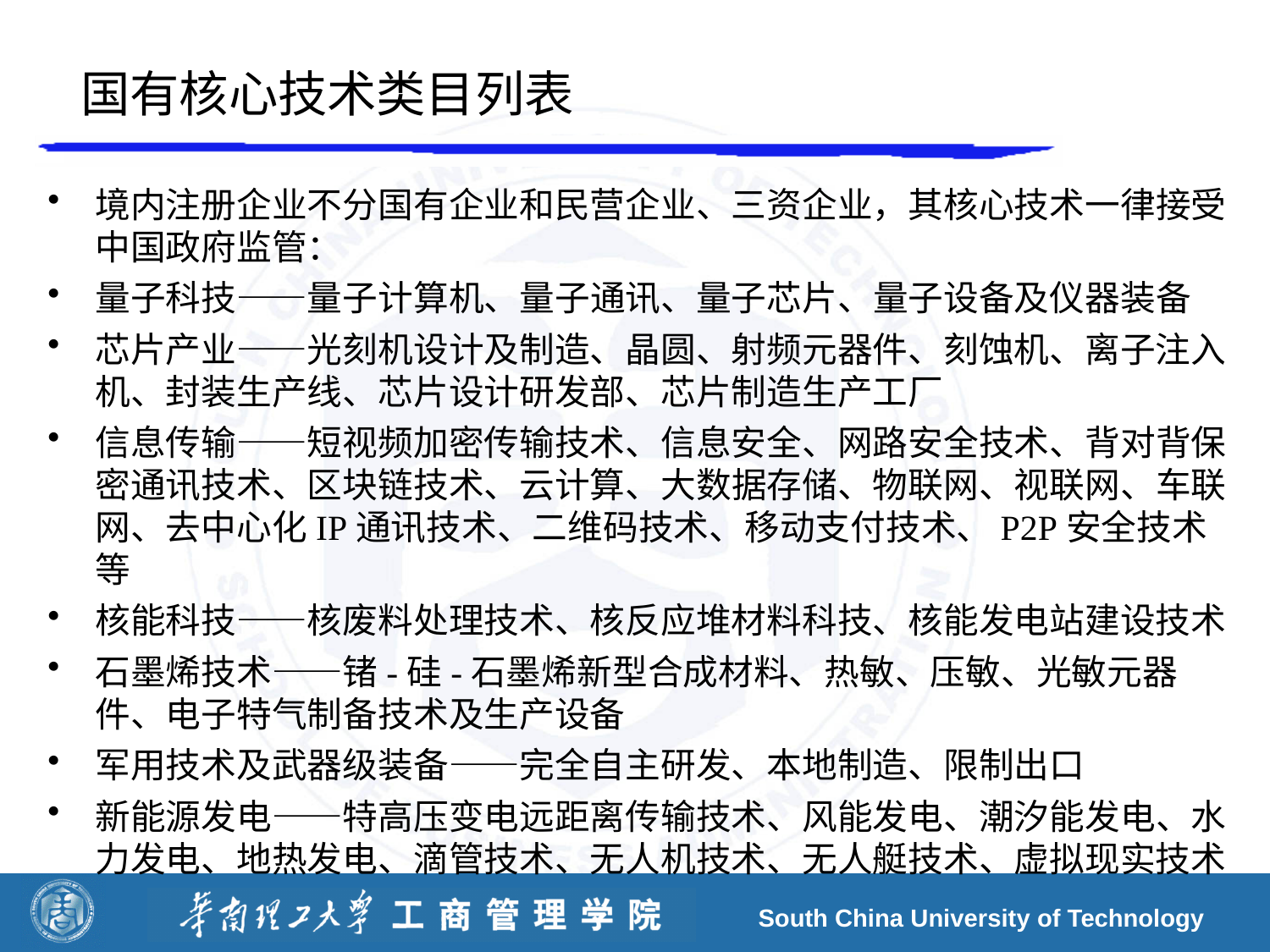

# 国有核心技术类目列表
境内注册企业不分国有企业和民营企业、三资企业，其核心技术一律接受中国政府监管：
量子科技——量子计算机、量子通讯、量子芯片、量子设备及仪器装备
芯片产业——光刻机设计及制造、晶圆、射频元器件、刻蚀机、离子注入机、封装生产线、芯片设计研发部、芯片制造生产工厂
信息传输——短视频加密传输技术、信息安全、网路安全技术、背对背保密通讯技术、区块链技术、云计算、大数据存储、物联网、视联网、车联网、去中心化IP通讯技术、二维码技术、移动支付技术、P2P安全技术等
核能科技——核废料处理技术、核反应堆材料科技、核能发电站建设技术
石墨烯技术——锗-硅-石墨烯新型合成材料、热敏、压敏、光敏元器件、电子特气制备技术及生产设备
军用技术及武器级装备——完全自主研发、本地制造、限制出口
新能源发电——特高压变电远距离传输技术、风能发电、潮汐能发电、水力发电、地热发电、滴管技术、无人机技术、无人艇技术、虚拟现实技术

South China University of Technology